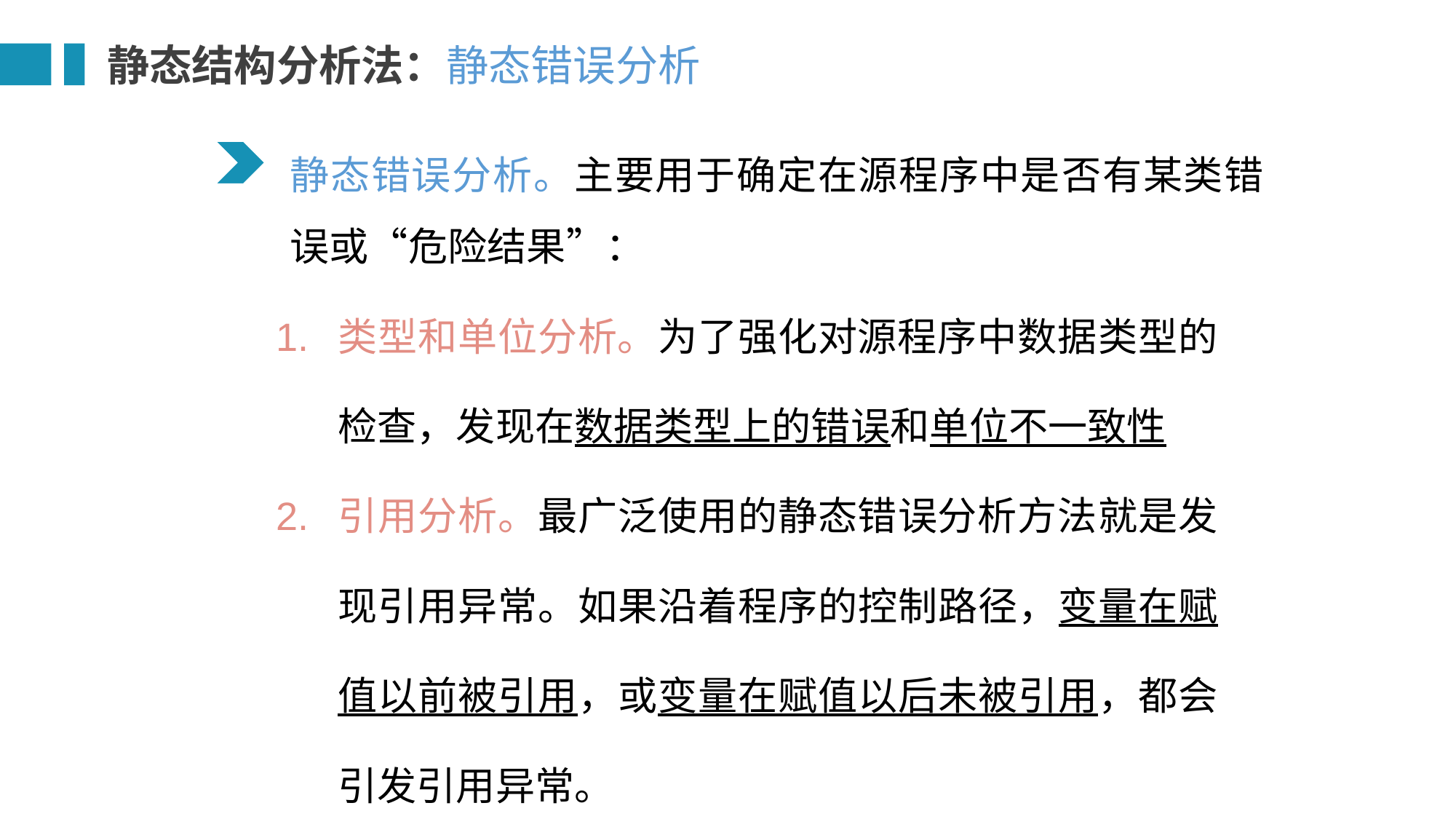

静态结构分析法：静态错误分析

静态错误分析。主要用于确定在源程序中是否有某类错误或“危险结果”：

类型和单位分析。为了强化对源程序中数据类型的检查，发现在数据类型上的错误和单位不一致性
引用分析。最广泛使用的静态错误分析方法就是发现引用异常。如果沿着程序的控制路径，变量在赋值以前被引用，或变量在赋值以后未被引用，都会引发引用异常。
35